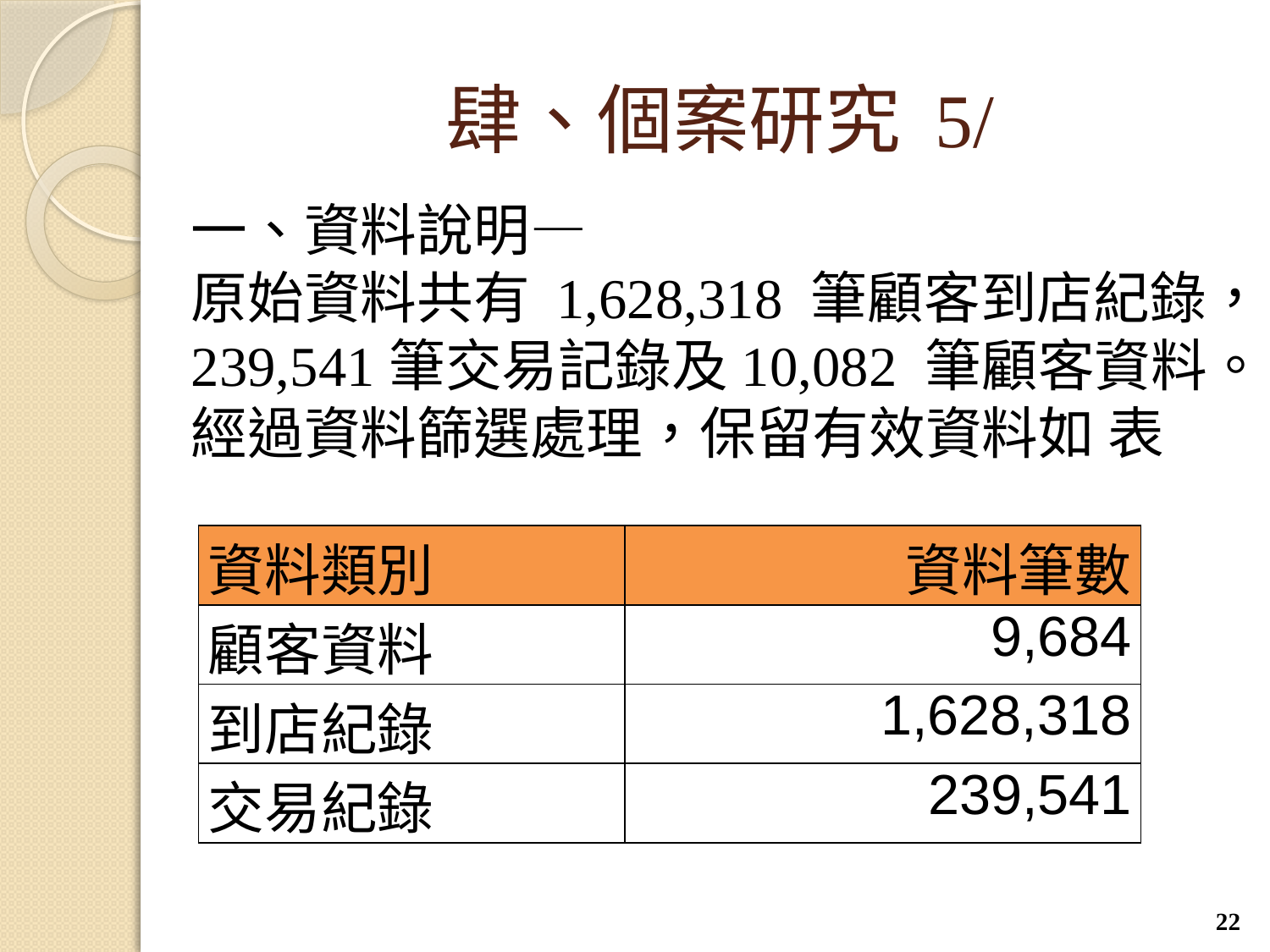

# 肆、個案研究 5/
一、資料說明—
原始資料共有 1,628,318 筆顧客到店紀錄，
239,541筆交易記錄及10,082 筆顧客資料。
經過資料篩選處理，保留有效資料如 表
| 資料類別 | 資料筆數 |
| --- | --- |
| 顧客資料 | 9,684 |
| 到店紀錄 | 1,628,318 |
| 交易紀錄 | 239,541 |
22